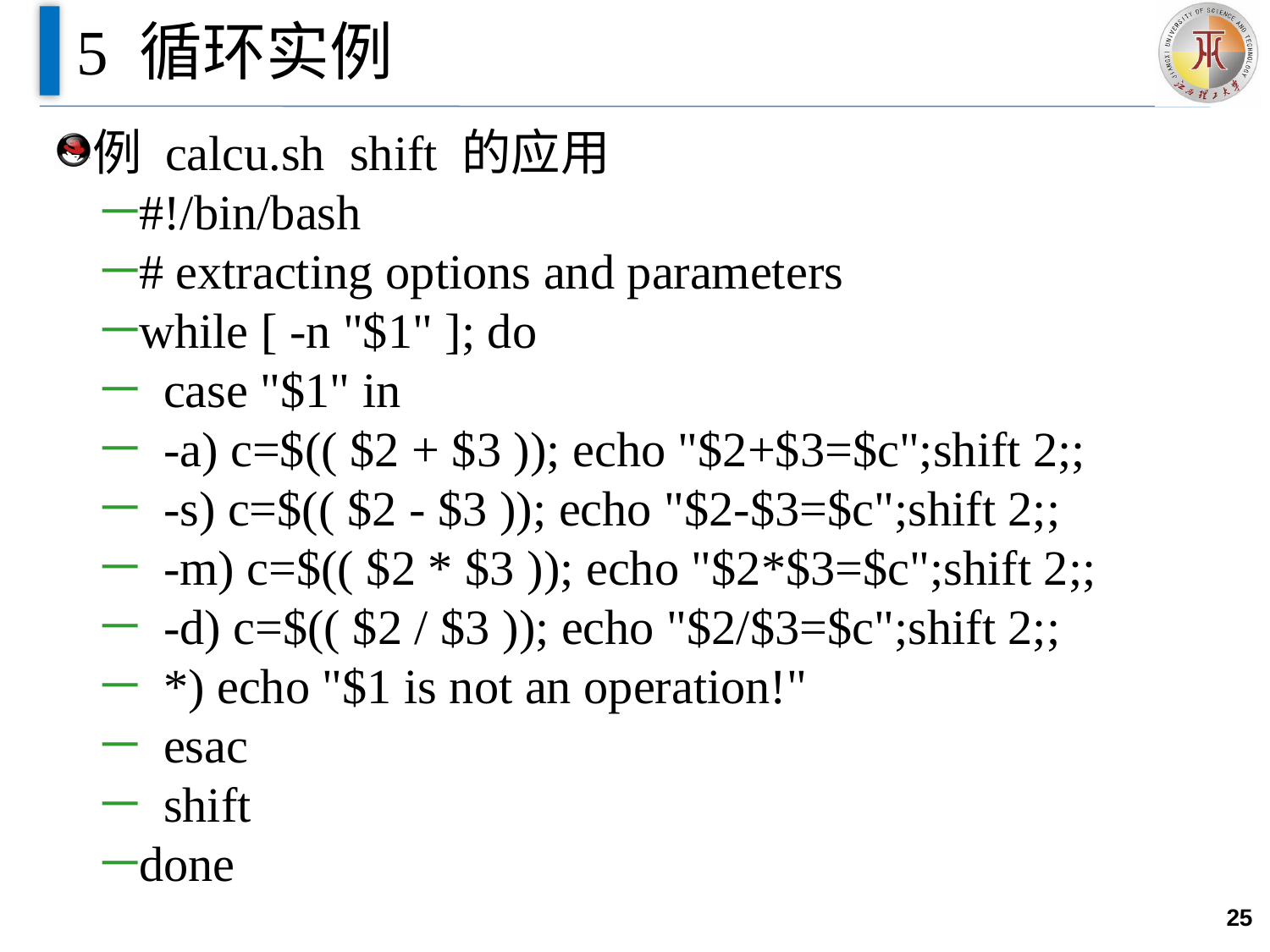

# 5 循环实例
例 calcu.sh  shift 的应用
#!/bin/bash
# extracting options and parameters
while [ -n "$1" ]; do
  case "$1" in
  -a) c=$(( $2 + $3 )); echo "$2+$3=$c";shift 2;;
  -s) c=$(( $2 - $3 )); echo "$2-$3=$c";shift 2;;
  -m) c=$(( $2 * $3 )); echo "$2*$3=$c";shift 2;;
  -d) c=$(( $2 / $3 )); echo "$2/$3=$c";shift 2;;
  *) echo "$1 is not an operation!"
  esac
  shift
done

25